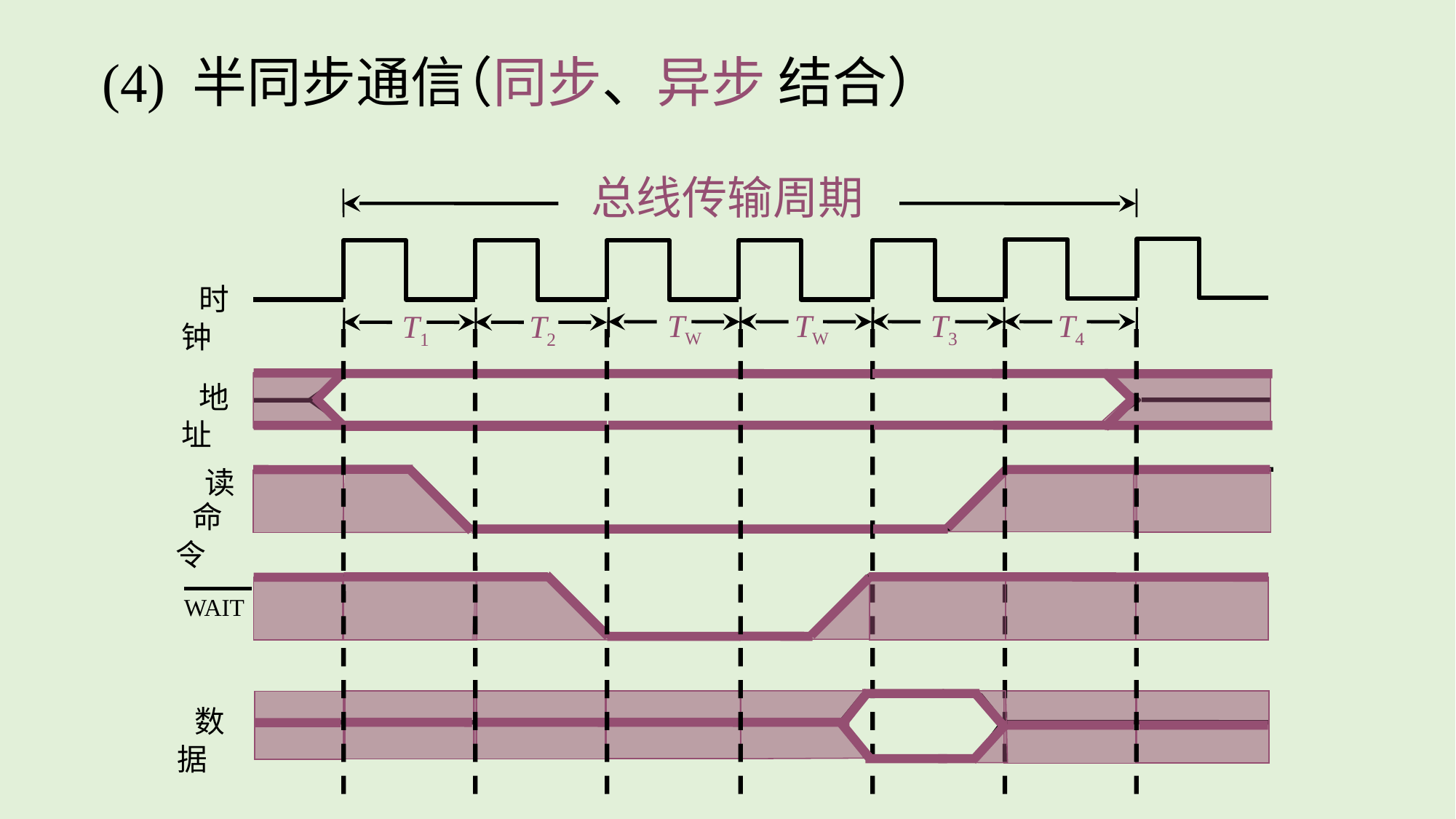

(4) 半同步通信
（同步、异步 结合）
总线传输周期

TW
TW
T3
T4
T1
T2

 时钟

 地址

 读
 命令

WAIT

 数据